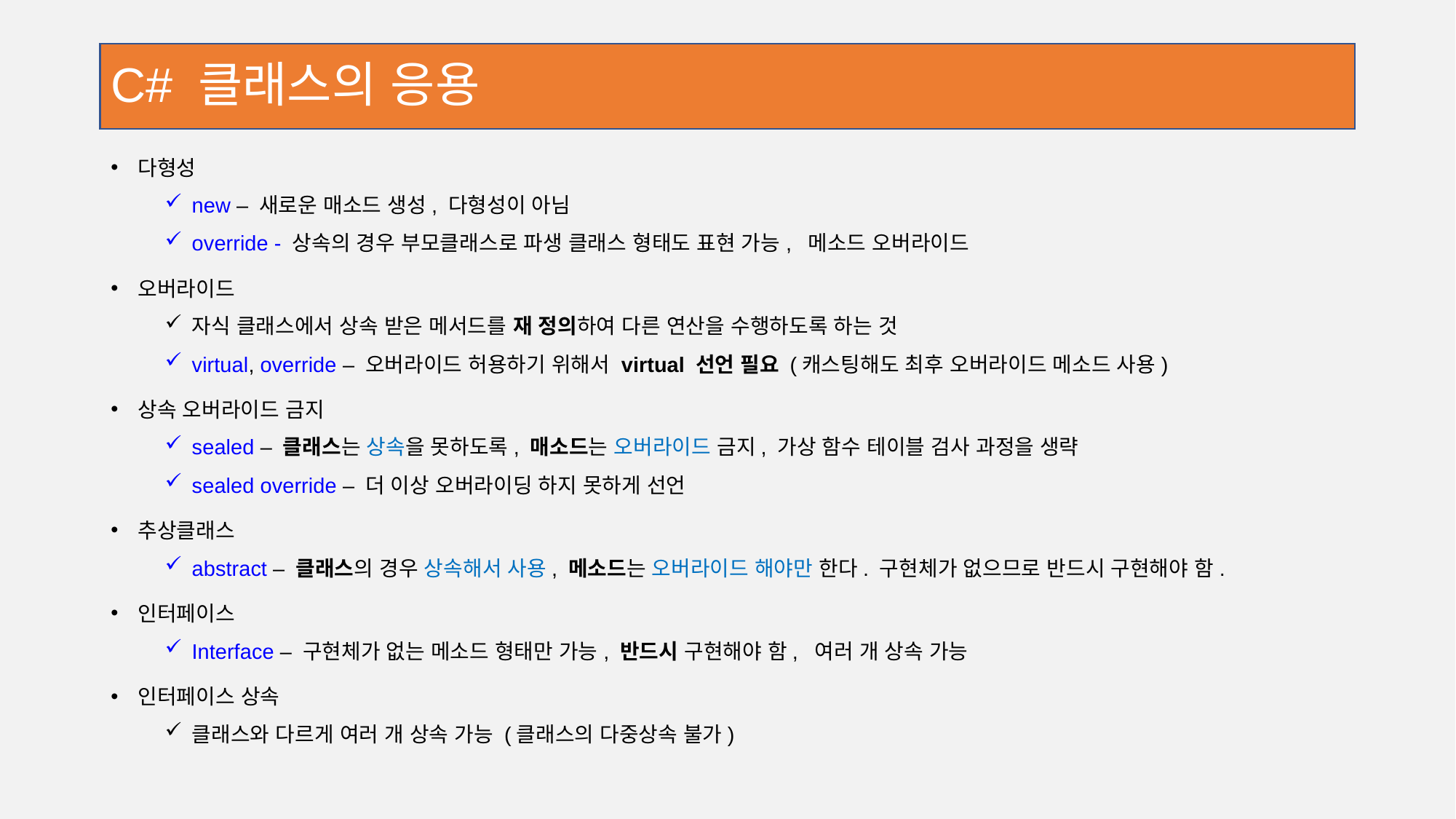

# C# 클래스의 응용
다형성
new – 새로운 매소드 생성, 다형성이 아님
override - 상속의 경우 부모클래스로 파생 클래스 형태도 표현 가능,  메소드 오버라이드
오버라이드
자식 클래스에서 상속 받은 메서드를 재 정의하여 다른 연산을 수행하도록 하는 것
virtual, override – 오버라이드 허용하기 위해서 virtual 선언 필요 (캐스팅해도 최후 오버라이드 메소드 사용)
상속 오버라이드 금지
sealed – 클래스는 상속을 못하도록, 매소드는 오버라이드 금지, 가상 함수 테이블 검사 과정을 생략
sealed override – 더 이상 오버라이딩 하지 못하게 선언
추상클래스
abstract – 클래스의 경우 상속해서 사용, 메소드는 오버라이드 해야만 한다. 구현체가 없으므로 반드시 구현해야 함.
인터페이스
Interface – 구현체가 없는 메소드 형태만 가능, 반드시 구현해야 함,  여러 개 상속 가능
인터페이스 상속
클래스와 다르게 여러 개 상속 가능 (클래스의 다중상속 불가)